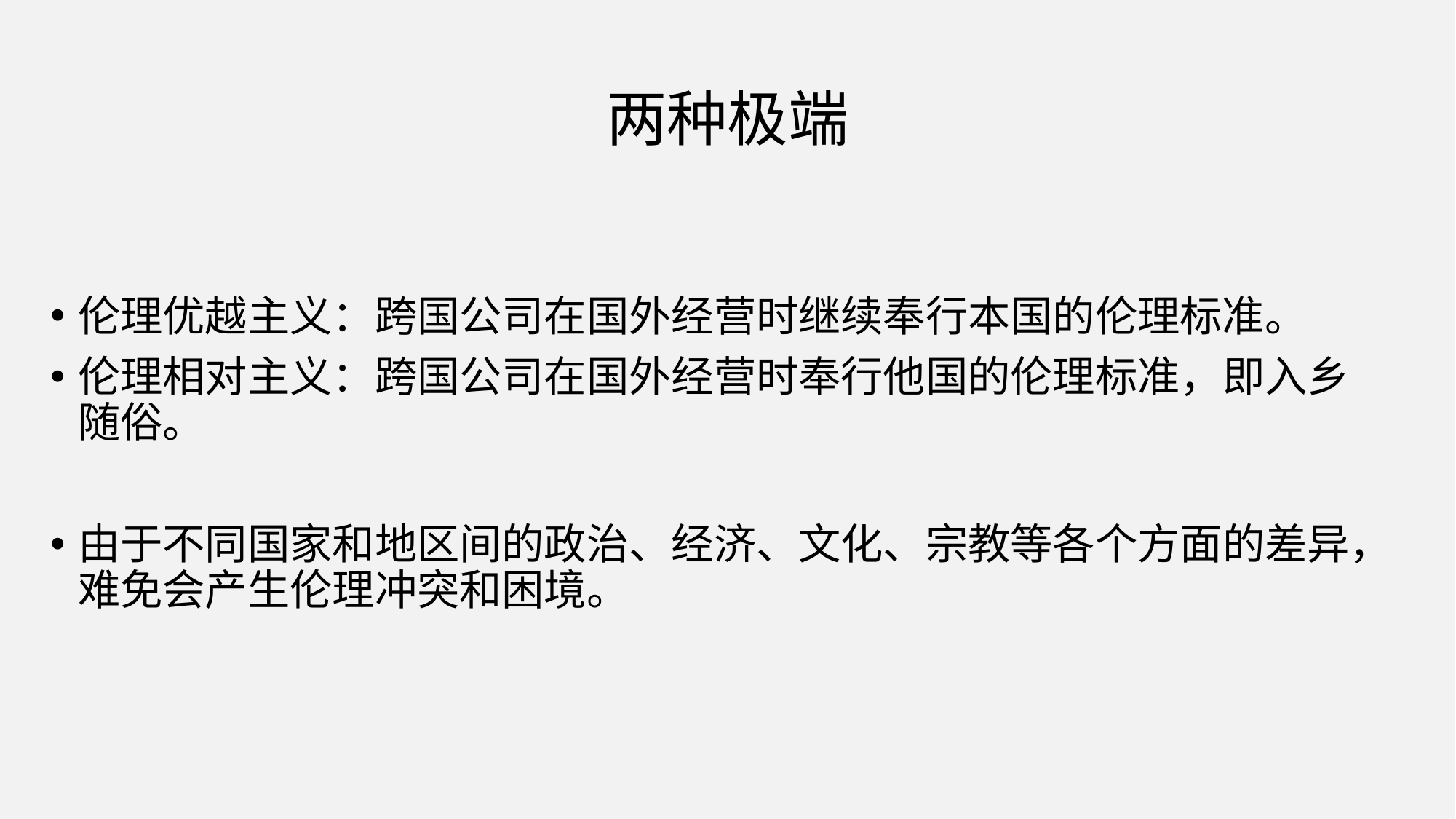

# 两种极端
伦理优越主义：跨国公司在国外经营时继续奉行本国的伦理标准。
伦理相对主义：跨国公司在国外经营时奉行他国的伦理标准，即入乡随俗。

由于不同国家和地区间的政治、经济、文化、宗教等各个方面的差异，难免会产生伦理冲突和困境。